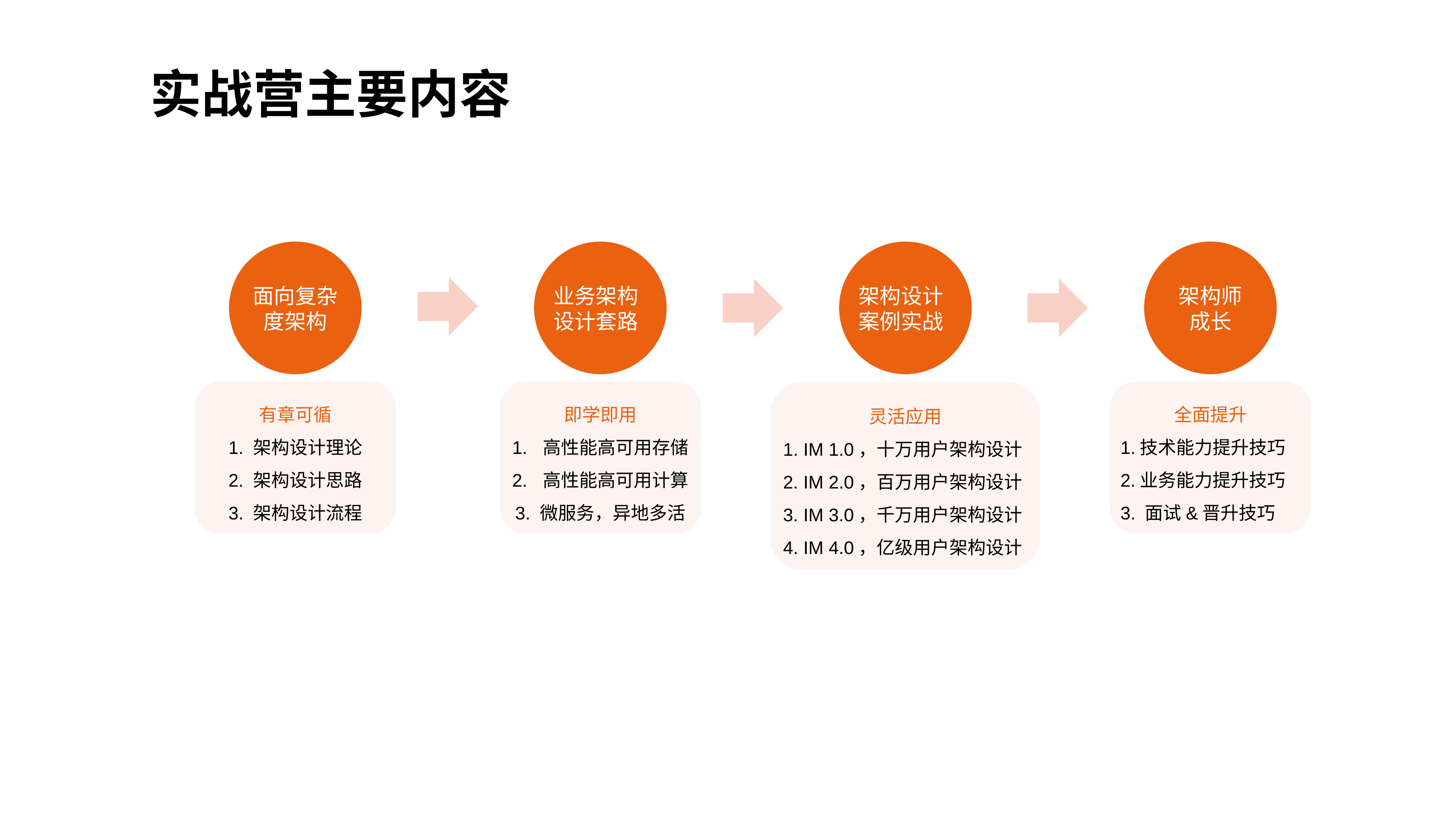

# 实战营主要内容
面向复杂度架构
业务架构设计套路
架构设计案例实战
架构师
成长

有章可循
1. 架构设计理论
2. 架构设计思路
3. 架构设计流程
即学即用
高性能高可用存储
高性能高可用计算
3. 微服务，异地多活
灵活应用
1. IM 1.0，十万用户架构设计
2. IM 2.0，百万用户架构设计
3. IM 3.0，千万用户架构设计
4. IM 4.0，亿级用户架构设计
全面提升
1.技术能力提升技巧
2.业务能力提升技巧
3. 面试&晋升技巧